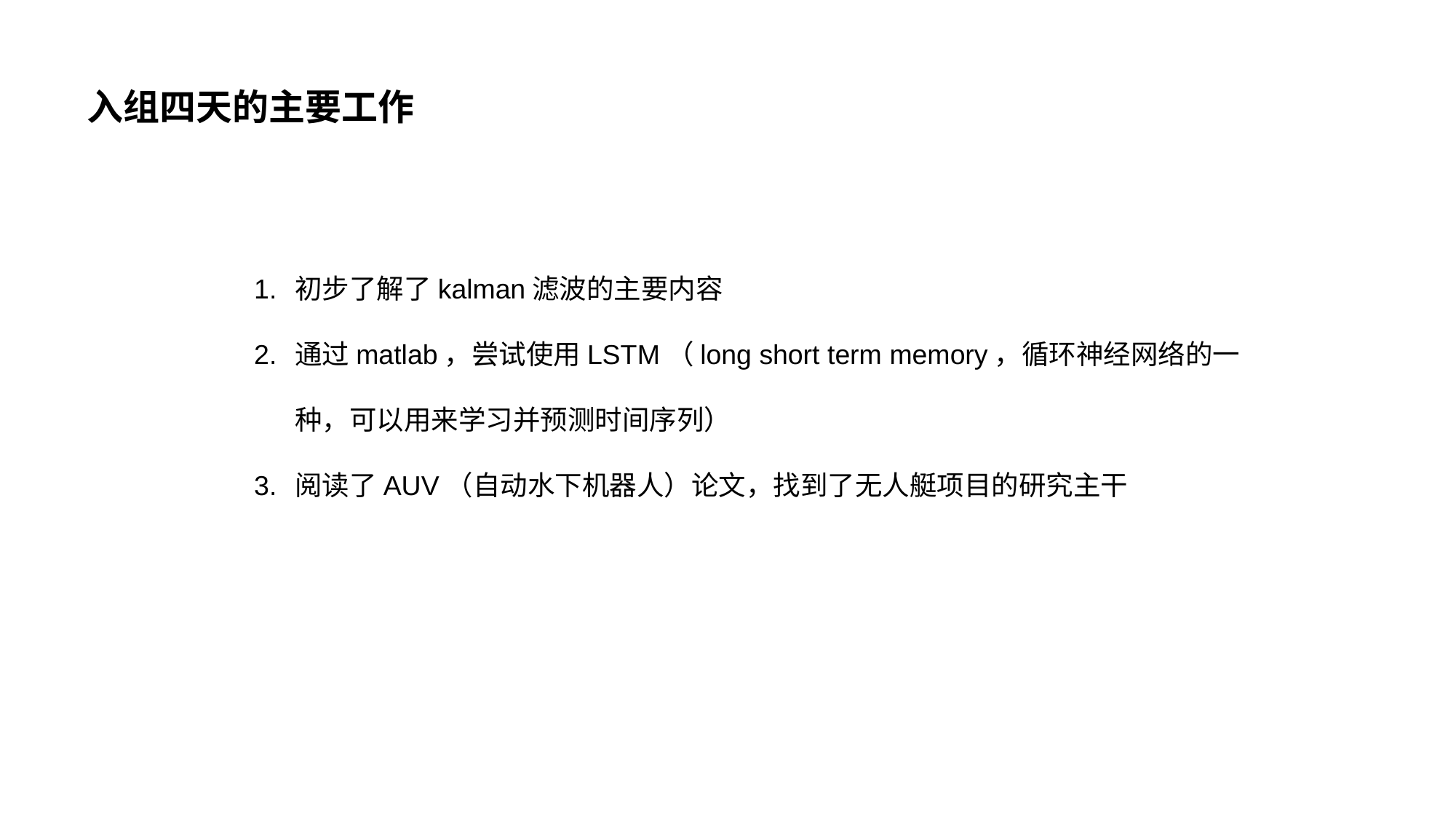

入组四天的主要工作
初步了解了kalman滤波的主要内容
通过matlab，尝试使用LSTM（long short term memory，循环神经网络的一种，可以用来学习并预测时间序列）
阅读了AUV（自动水下机器人）论文，找到了无人艇项目的研究主干